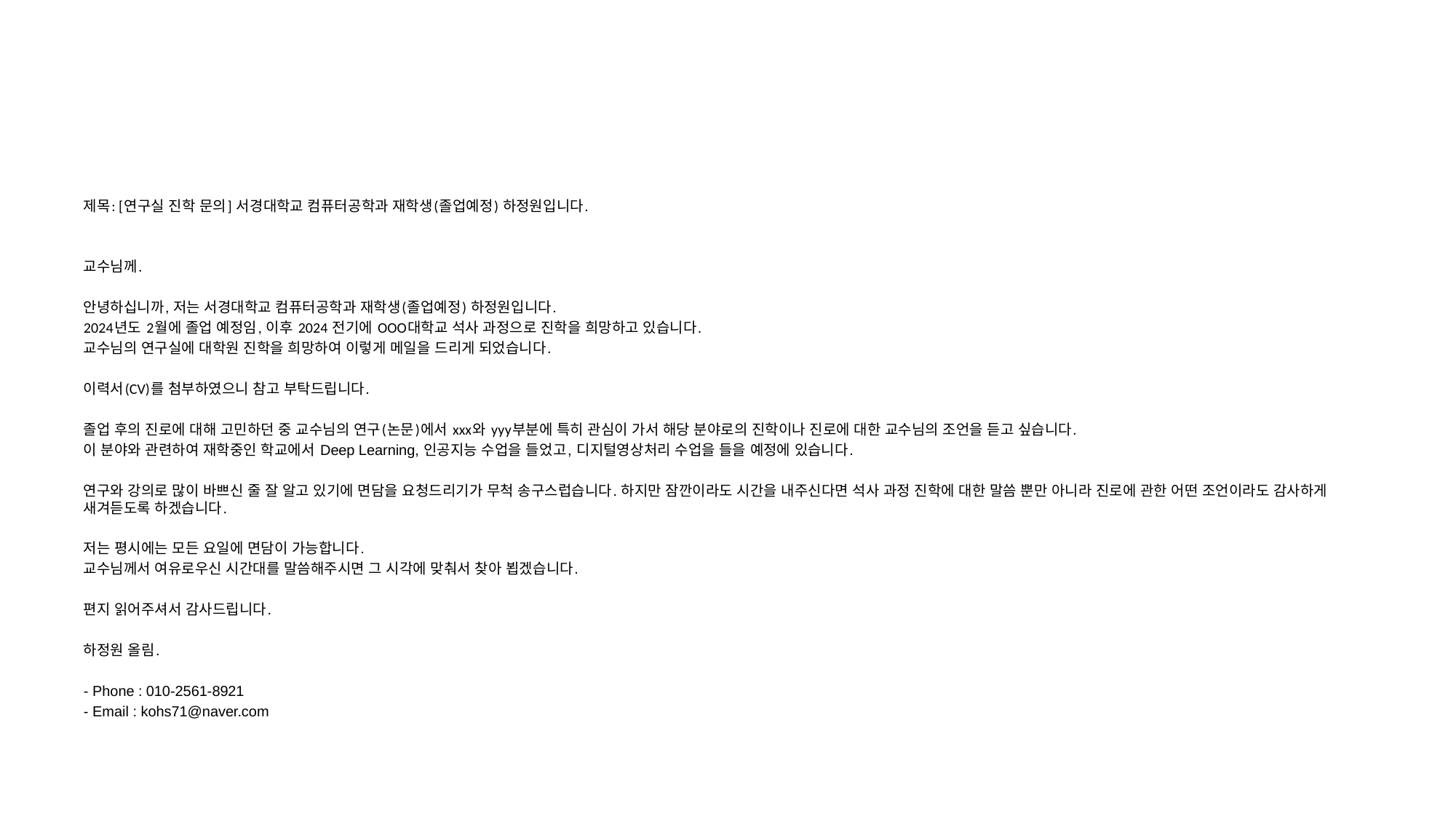

#
제목: [연구실 진학 문의] 서경대학교 컴퓨터공학과 재학생(졸업예정) 하정원입니다.

교수님께.

안녕하십니까, 저는 서경대학교 컴퓨터공학과 재학생(졸업예정) 하정원입니다.
2024년도 2월에 졸업 예정임, 이후 2024 전기에 OOO대학교 석사 과정으로 진학을 희망하고 있습니다.
교수님의 연구실에 대학원 진학을 희망하여 이렇게 메일을 드리게 되었습니다.

이력서(CV)를 첨부하였으니 참고 부탁드립니다.

졸업 후의 진로에 대해 고민하던 중 교수님의 연구(논문)에서 xxx와 yyy부분에 특히 관심이 가서 해당 분야로의 진학이나 진로에 대한 교수님의 조언을 듣고 싶습니다.
이 분야와 관련하여 재학중인 학교에서 Deep Learning, 인공지능 수업을 들었고, 디지털영상처리 수업을 들을 예정에 있습니다.

연구와 강의로 많이 바쁘신 줄 잘 알고 있기에 면담을 요청드리기가 무척 송구스럽습니다. 하지만 잠깐이라도 시간을 내주신다면 석사 과정 진학에 대한 말씀 뿐만 아니라 진로에 관한 어떤 조언이라도 감사하게 새겨듣도록 하겠습니다.

저는 평시에는 모든 요일에 면담이 가능합니다.
교수님께서 여유로우신 시간대를 말씀해주시면 그 시각에 맞춰서 찾아 뵙겠습니다.

편지 읽어주셔서 감사드립니다.

하정원 올림.

- Phone : 010-2561-8921
- Email : kohs71@naver.com